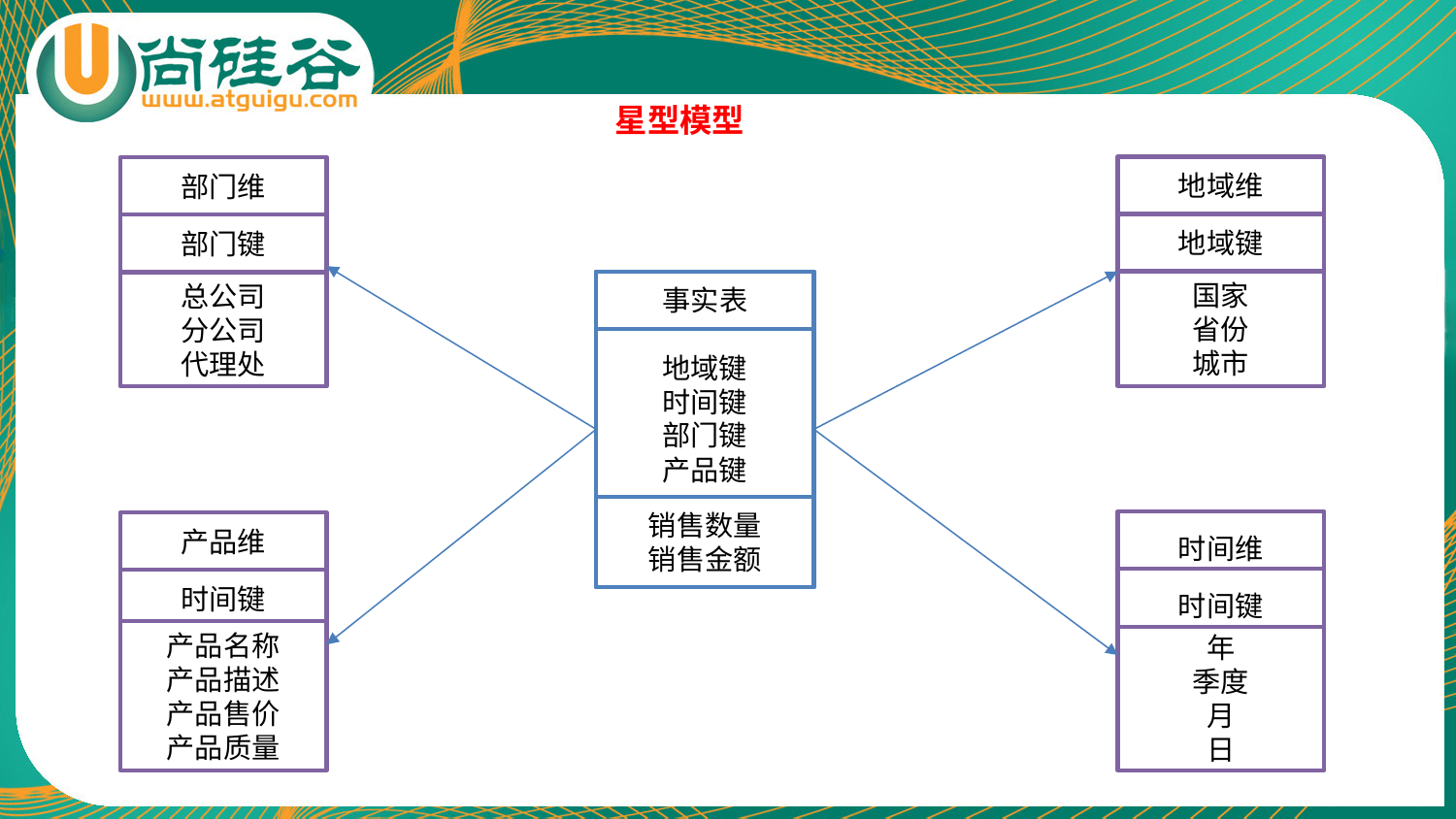

星型模型
地域维
部门维
地域键
部门键
事实表

国家
省份
城市
总公司
分公司
代理处
地域键
时间键
部门键
产品键
销售数量
销售金额
时间维
产品维
时间键
时间键
产品名称
产品描述
产品售价
产品质量
年
季度
月
日